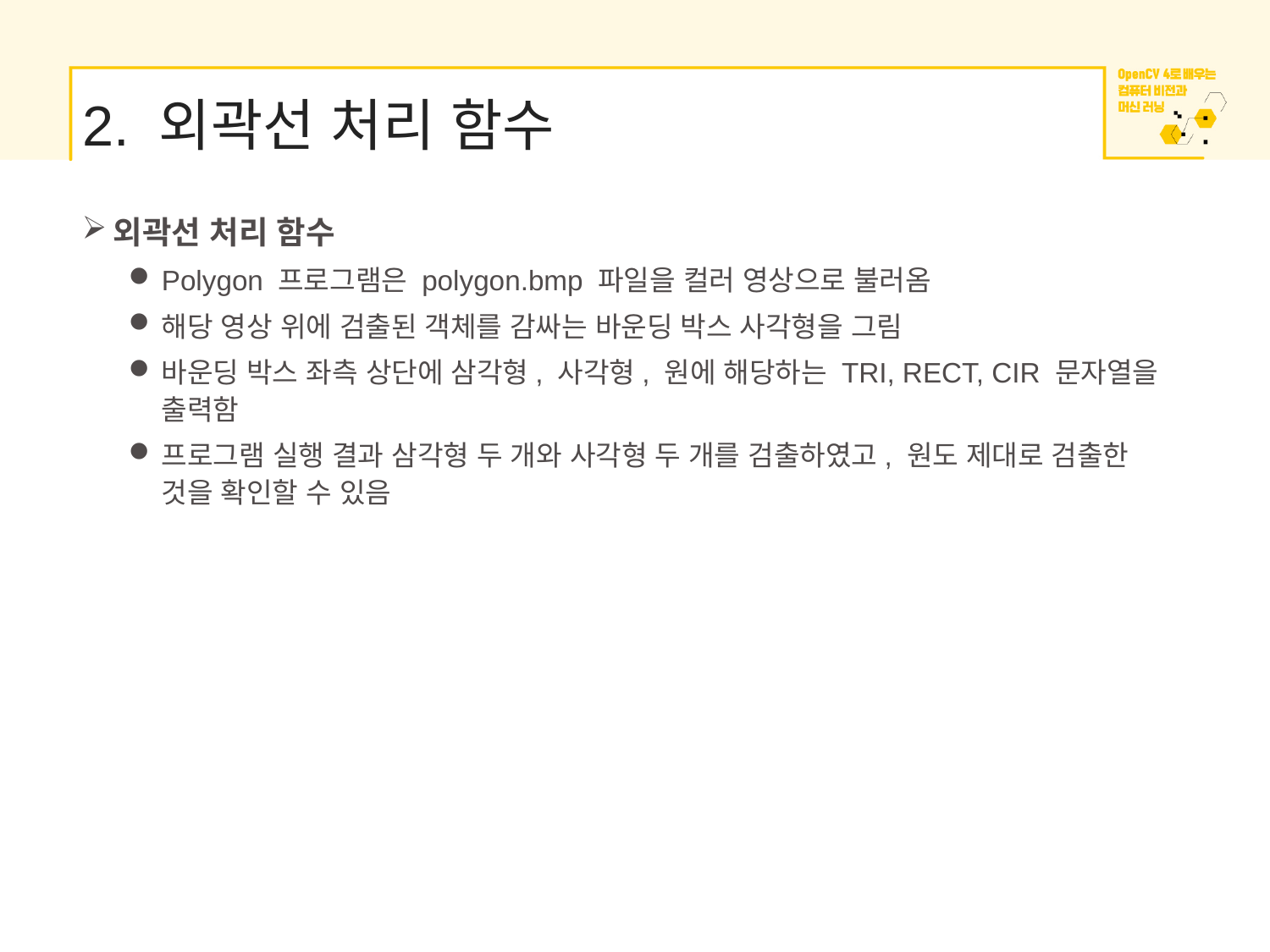

# 2. 외곽선 처리 함수
외곽선 처리 함수
Polygon 프로그램은 polygon.bmp 파일을 컬러 영상으로 불러옴
해당 영상 위에 검출된 객체를 감싸는 바운딩 박스 사각형을 그림
바운딩 박스 좌측 상단에 삼각형, 사각형, 원에 해당하는 TRI, RECT, CIR 문자열을 출력함
프로그램 실행 결과 삼각형 두 개와 사각형 두 개를 검출하였고, 원도 제대로 검출한 것을 확인할 수 있음